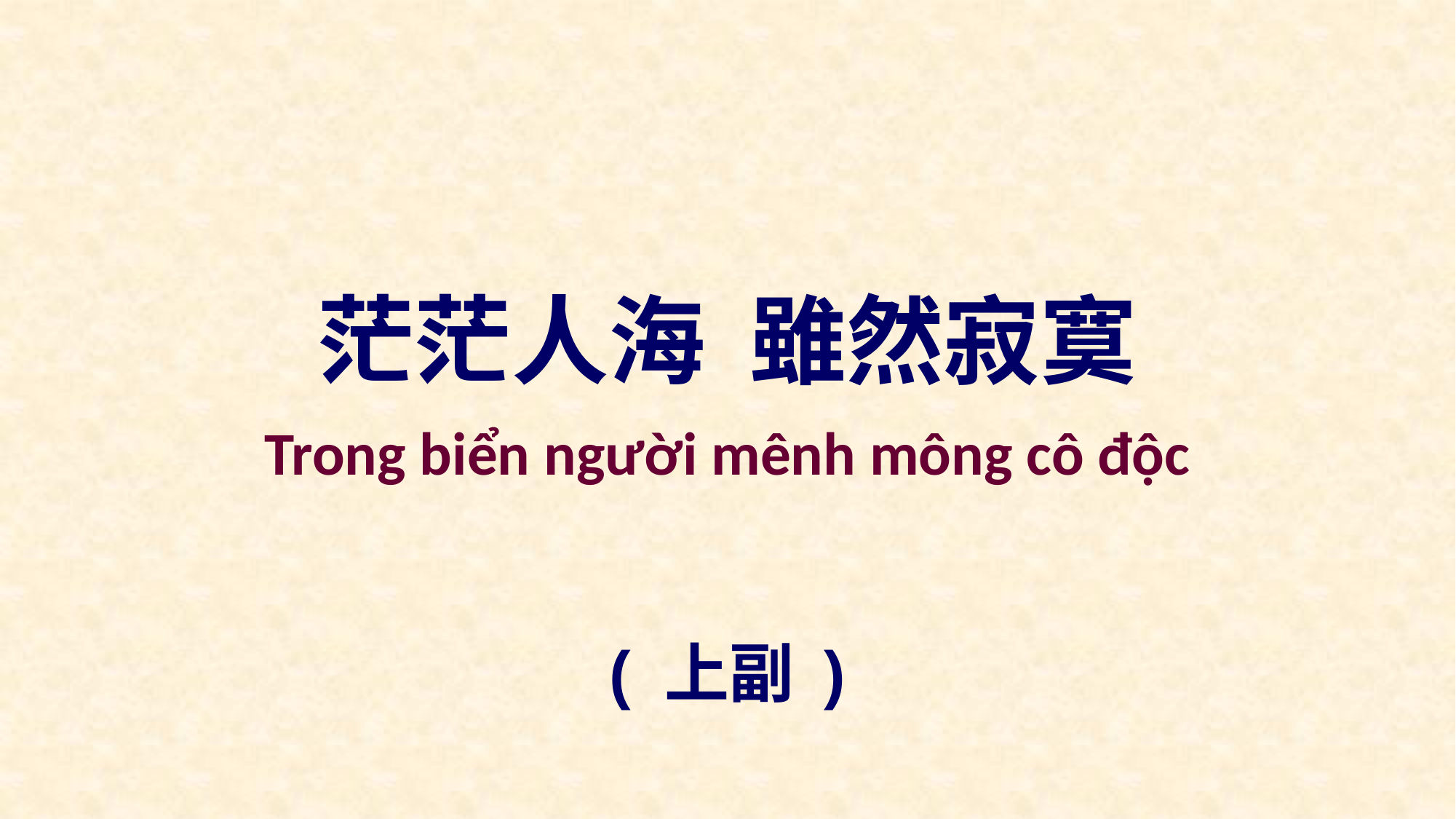

茫茫人海  雖然寂寞
Trong biển người mênh mông cô độc
( 上副 )